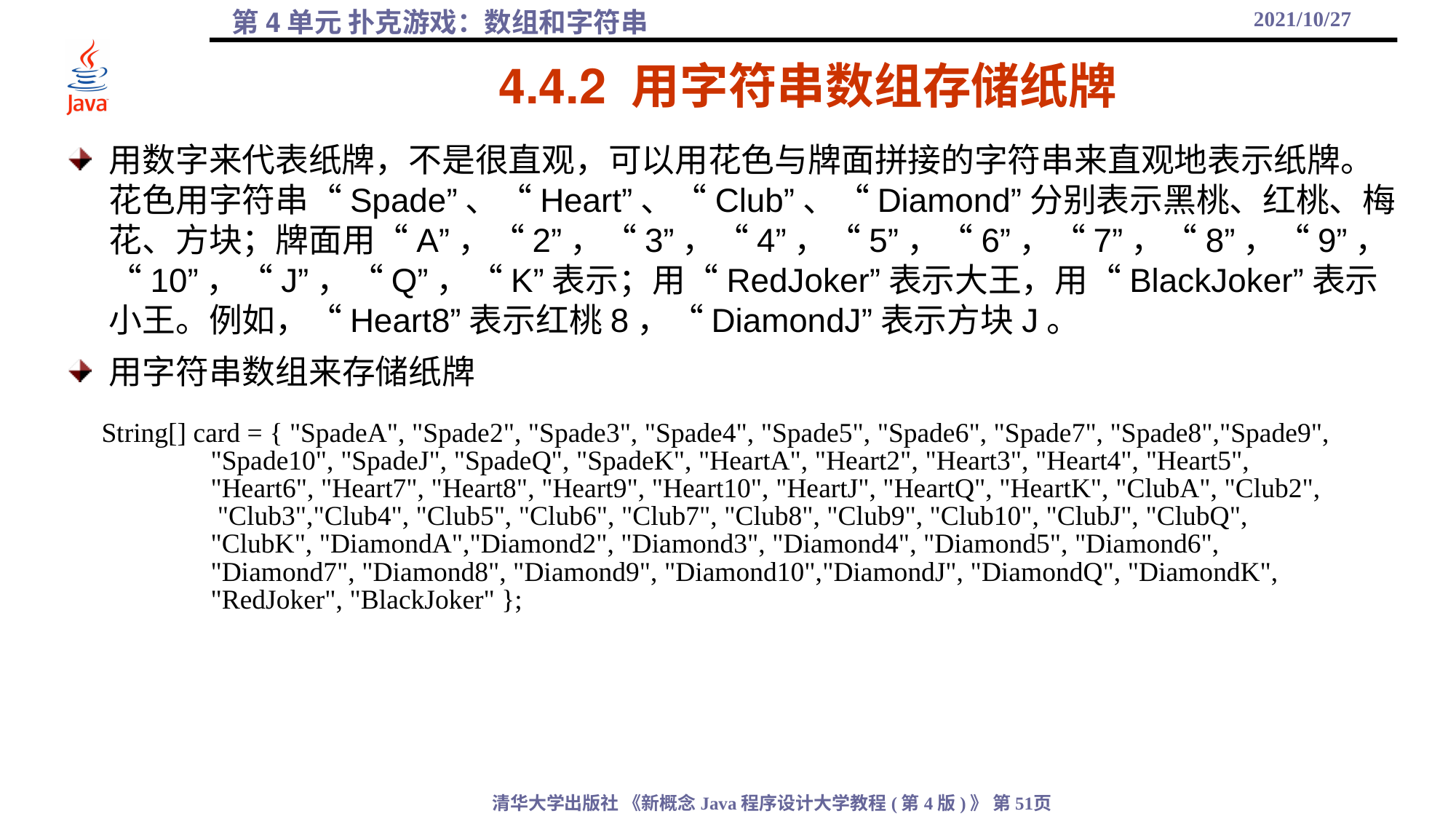

2021/10/27
# 4.4.2 用字符串数组存储纸牌
用数字来代表纸牌，不是很直观，可以用花色与牌面拼接的字符串来直观地表示纸牌。花色用字符串“Spade”、“Heart”、“Club”、“Diamond”分别表示黑桃、红桃、梅花、方块；牌面用“A”，“2”，“3”，“4”，“5”，“6”，“7”，“8”，“9”，“10”，“J”，“Q”，“K”表示；用“RedJoker”表示大王，用“BlackJoker”表示小王。例如，“Heart8”表示红桃8，“DiamondJ”表示方块J。
用字符串数组来存储纸牌
String[] card = { "SpadeA", "Spade2", "Spade3", "Spade4", "Spade5", "Spade6", "Spade7", "Spade8","Spade9",
 	"Spade10", "SpadeJ", "SpadeQ", "SpadeK", "HeartA", "Heart2", "Heart3", "Heart4", "Heart5",
	"Heart6", "Heart7", "Heart8", "Heart9", "Heart10", "HeartJ", "HeartQ", "HeartK", "ClubA", "Club2",
	 "Club3","Club4", "Club5", "Club6", "Club7", "Club8", "Club9", "Club10", "ClubJ", "ClubQ",
	"ClubK", "DiamondA","Diamond2", "Diamond3", "Diamond4", "Diamond5", "Diamond6",
 	"Diamond7", "Diamond8", "Diamond9", "Diamond10","DiamondJ", "DiamondQ", "DiamondK",
	"RedJoker", "BlackJoker" };